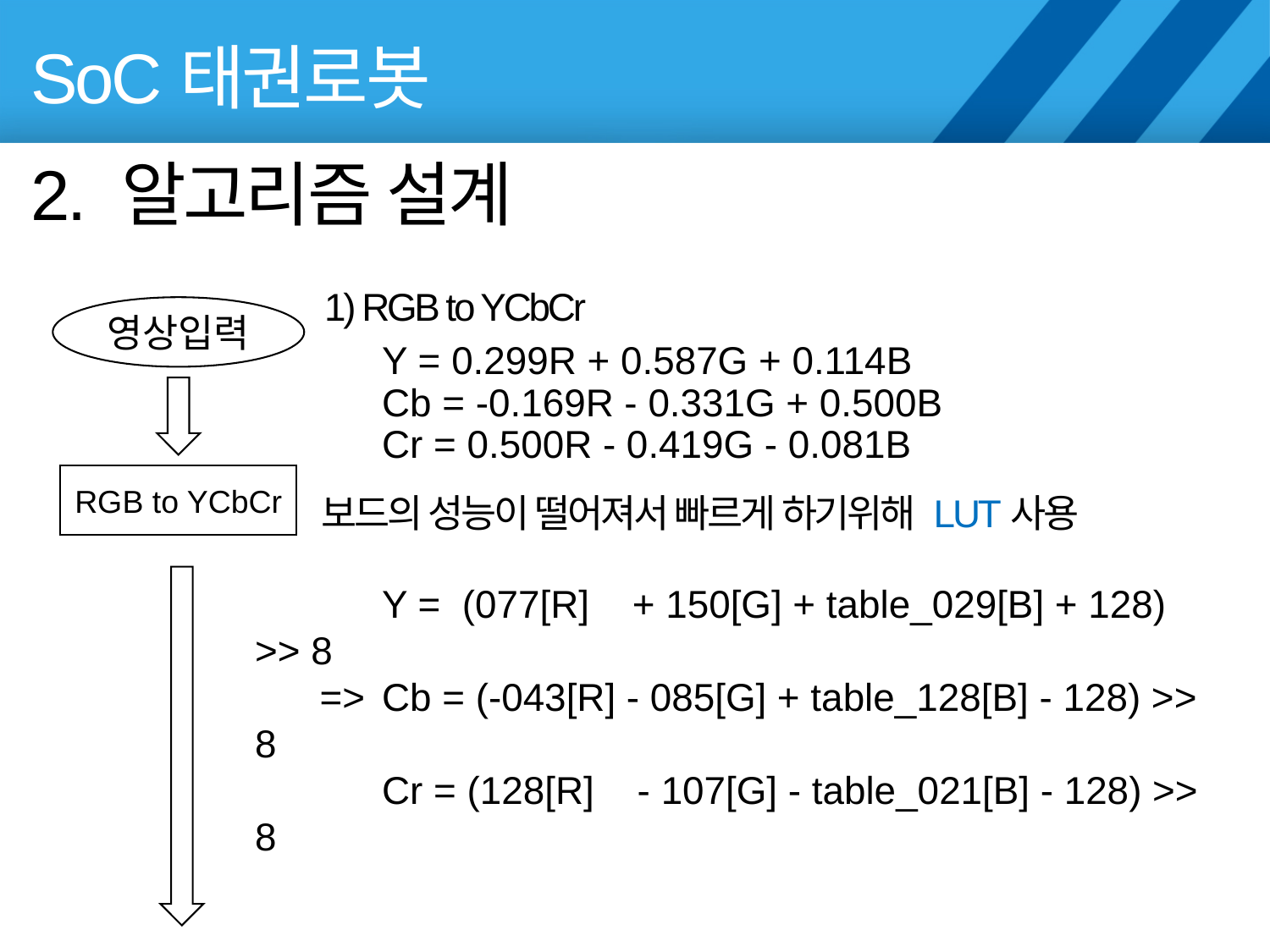

SoC태권로봇
2. 알고리즘 설계
1) RGB to YCbCr
영상입력
	Y = 0.299R + 0.587G + 0.114B
	Cb = -0.169R - 0.331G + 0.500B
	Cr = 0.500R - 0.419G - 0.081B

RGB to YCbCr
보드의 성능이 떨어져서 빠르게 하기위해 LUT사용

	Y =  (077[R]    + 150[G] + table_029[B] + 128) >> 8
      =>	Cb = (-043[R] - 085[G] + table_128[B] - 128) >> 8
	Cr = (128[R]    - 107[G] - table_021[B] - 128) >> 8